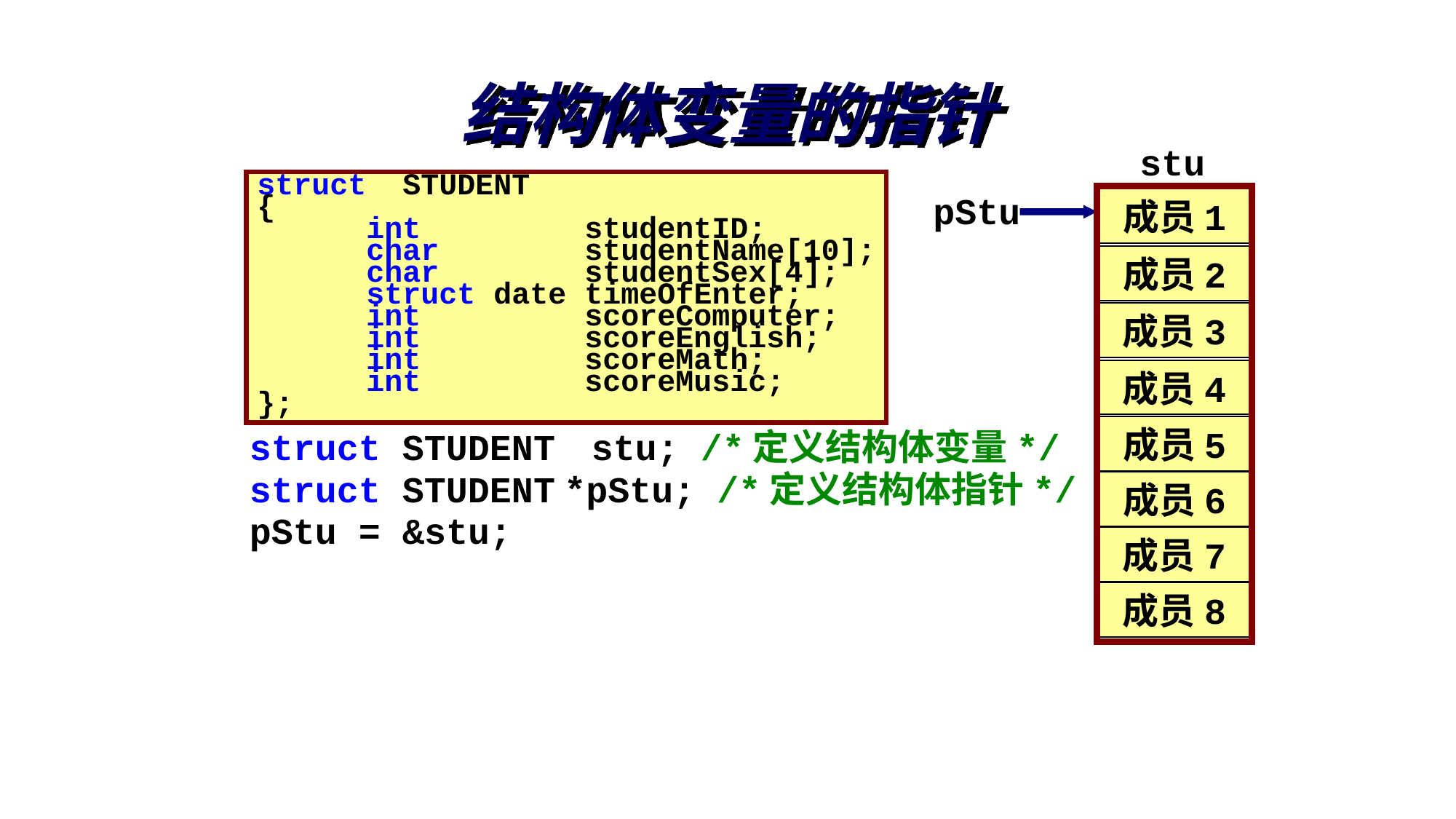

# 结构体变量的指针
stu
struct  STUDENT
{
	int		studentID;
	char		studentName[10];
	char  	studentSex[4];
	struct date timeOfEnter;
	int  	 	scoreComputer;
	int  		scoreEnglish;
	int  		scoreMath;
	int  		scoreMusic;
};
pStu

成员1
成员2
成员3
成员4
成员5
成员6
成员7
成员8

  struct STUDENT    stu; /*定义结构体变量*/
  struct STUDENT *pStu; /*定义结构体指针*/
  pStu = &stu;